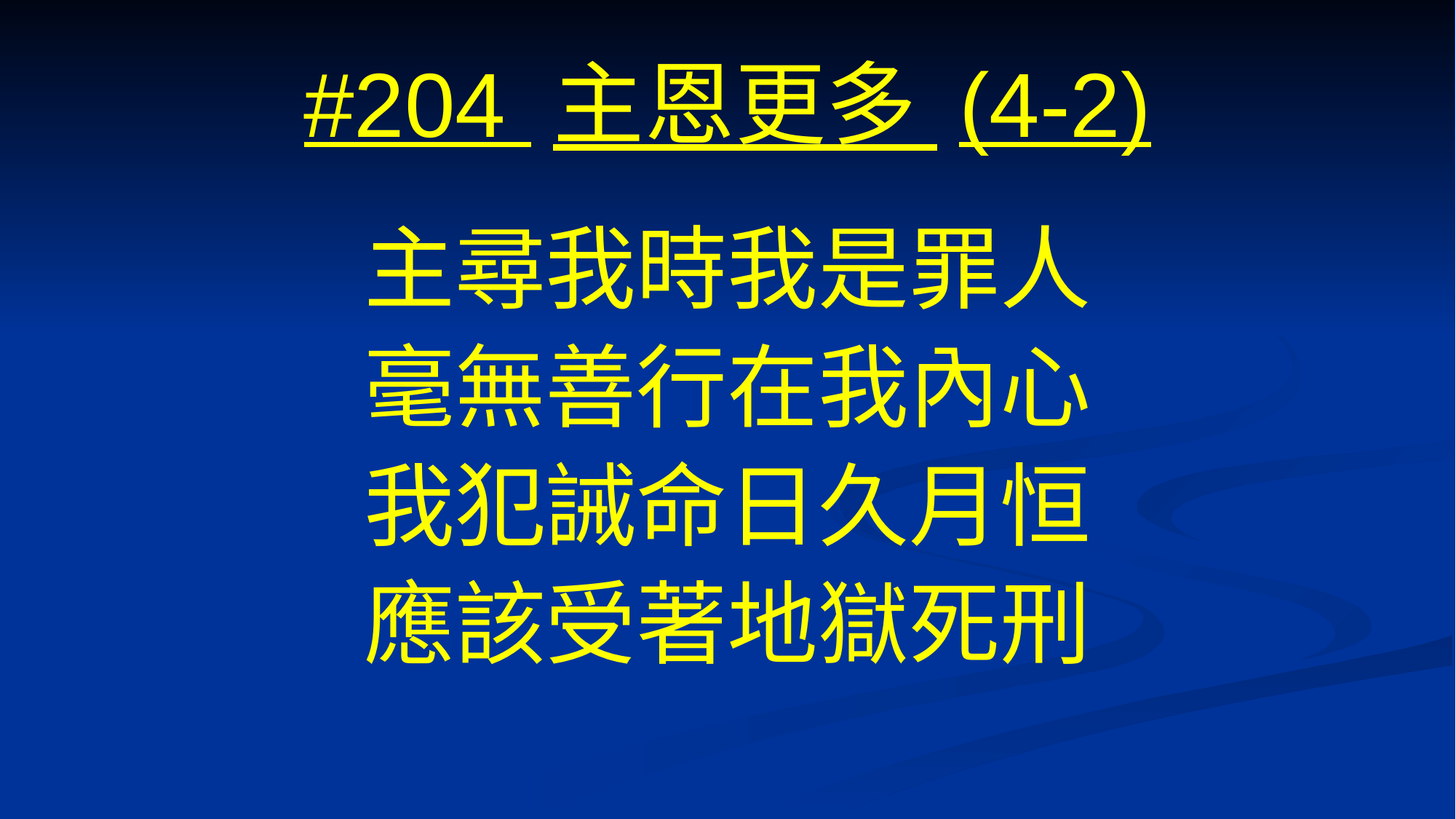

# #204 主恩更多 (4-2)
主尋我時我是罪人
毫無善行在我內心
我犯誡命日久月恒
應該受著地獄死刑